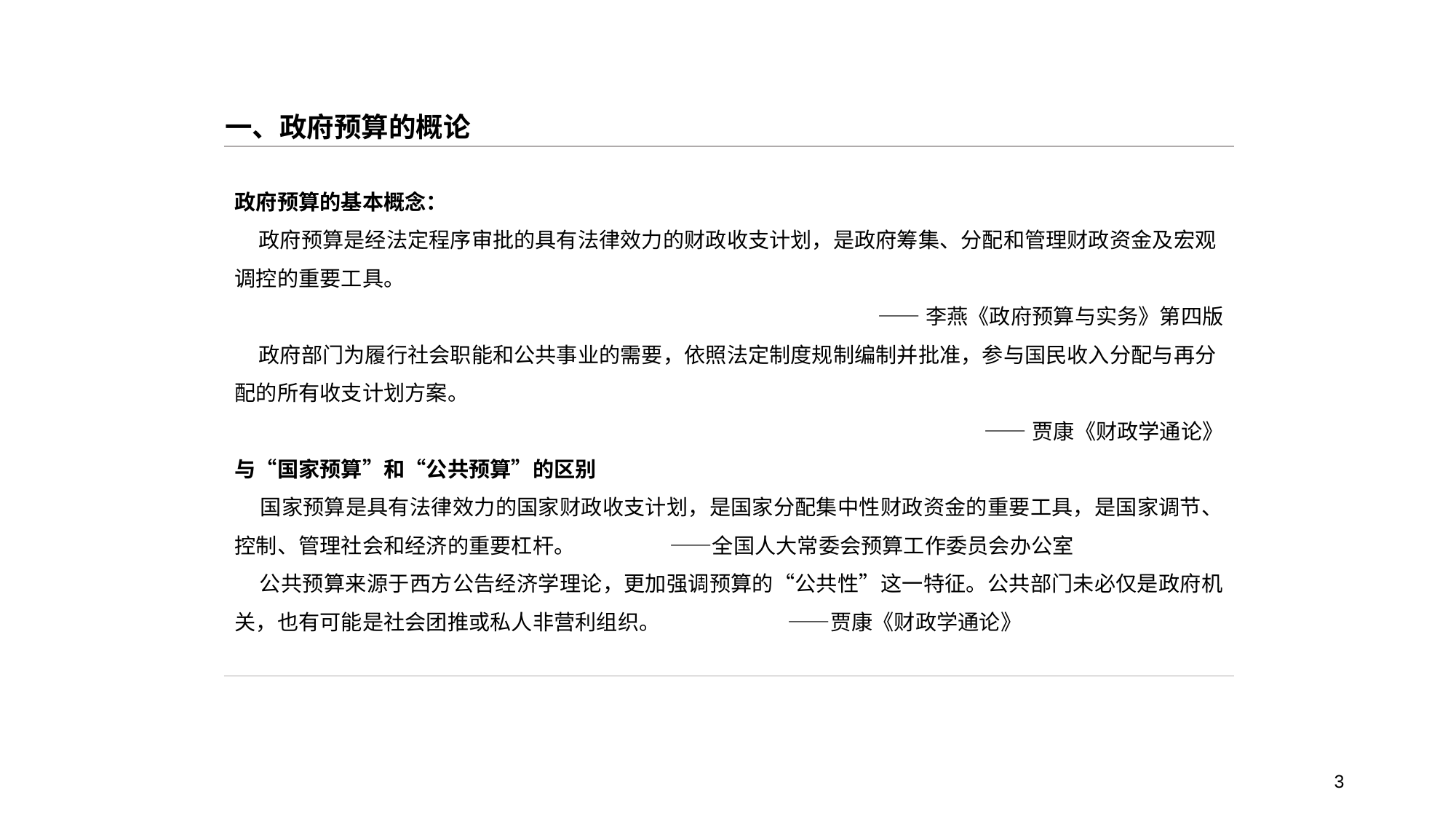

一、政府预算的概论
政府预算的基本概念：
    政府预算是经法定程序审批的具有法律效力的财政收支计划，是政府筹集、分配和管理财政资金及宏观调控的重要工具。
——李燕《政府预算与实务》第四版
    政府部门为履行社会职能和公共事业的需要，依照法定制度规制编制并批准，参与国民收入分配与再分配的所有收支计划方案。
——贾康《财政学通论》
与“国家预算”和“公共预算”的区别
    国家预算是具有法律效力的国家财政收支计划，是国家分配集中性财政资金的重要工具，是国家调节、控制、管理社会和经济的重要杠杆。                    ——全国人大常委会预算工作委员会办公室
    公共预算来源于西方公告经济学理论，更加强调预算的“公共性”这一特征。公共部门未必仅是政府机关，也有可能是社会团推或私人非营利组织。                           ——贾康《财政学通论》

3